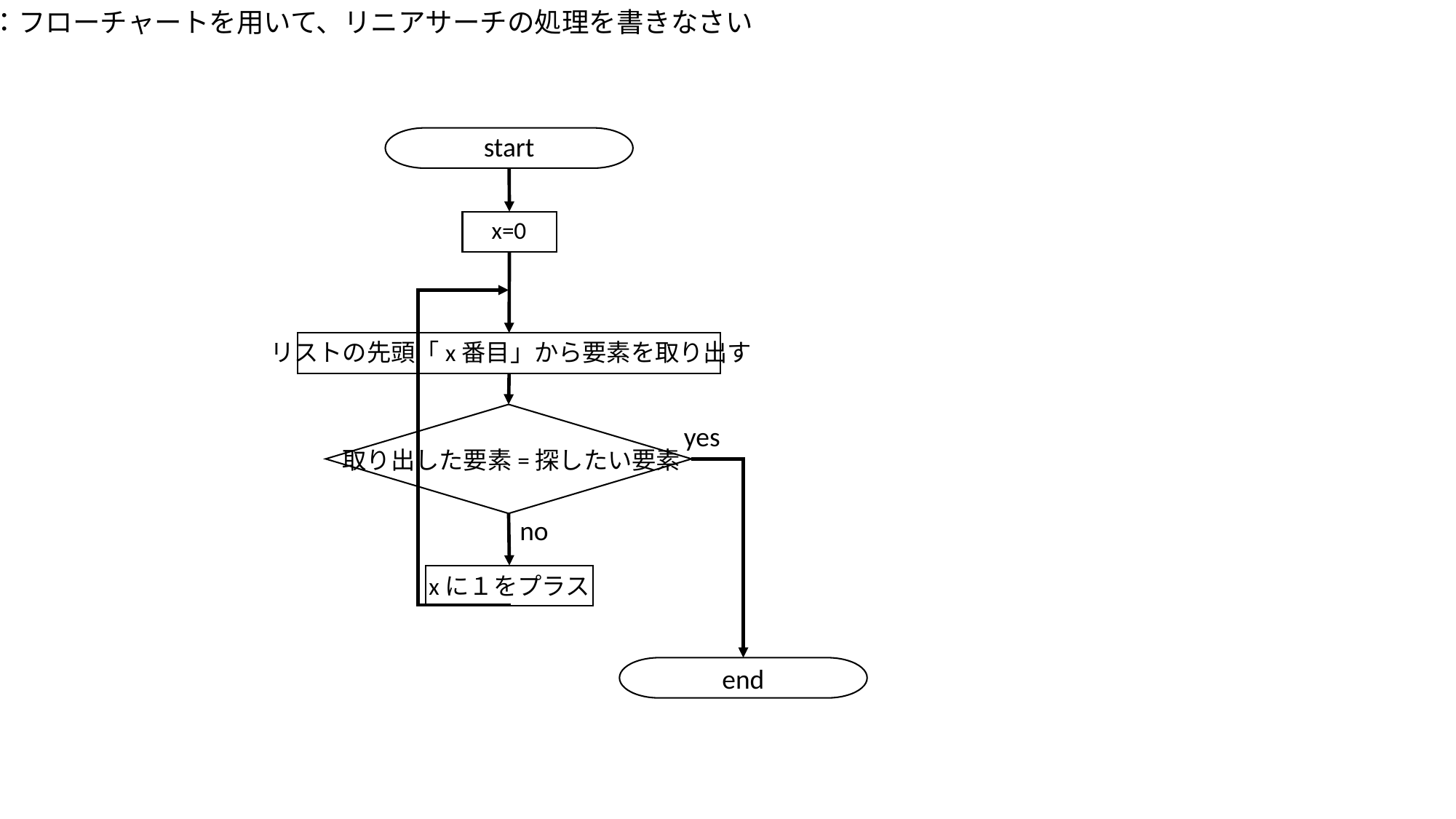

２：フローチャートを用いて、リニアサーチの処理を書きなさい
start

x=0

リストの先頭「x番目」から要素を取り出す

yes
取り出した要素=探したい要素
no
xに１をプラス

end